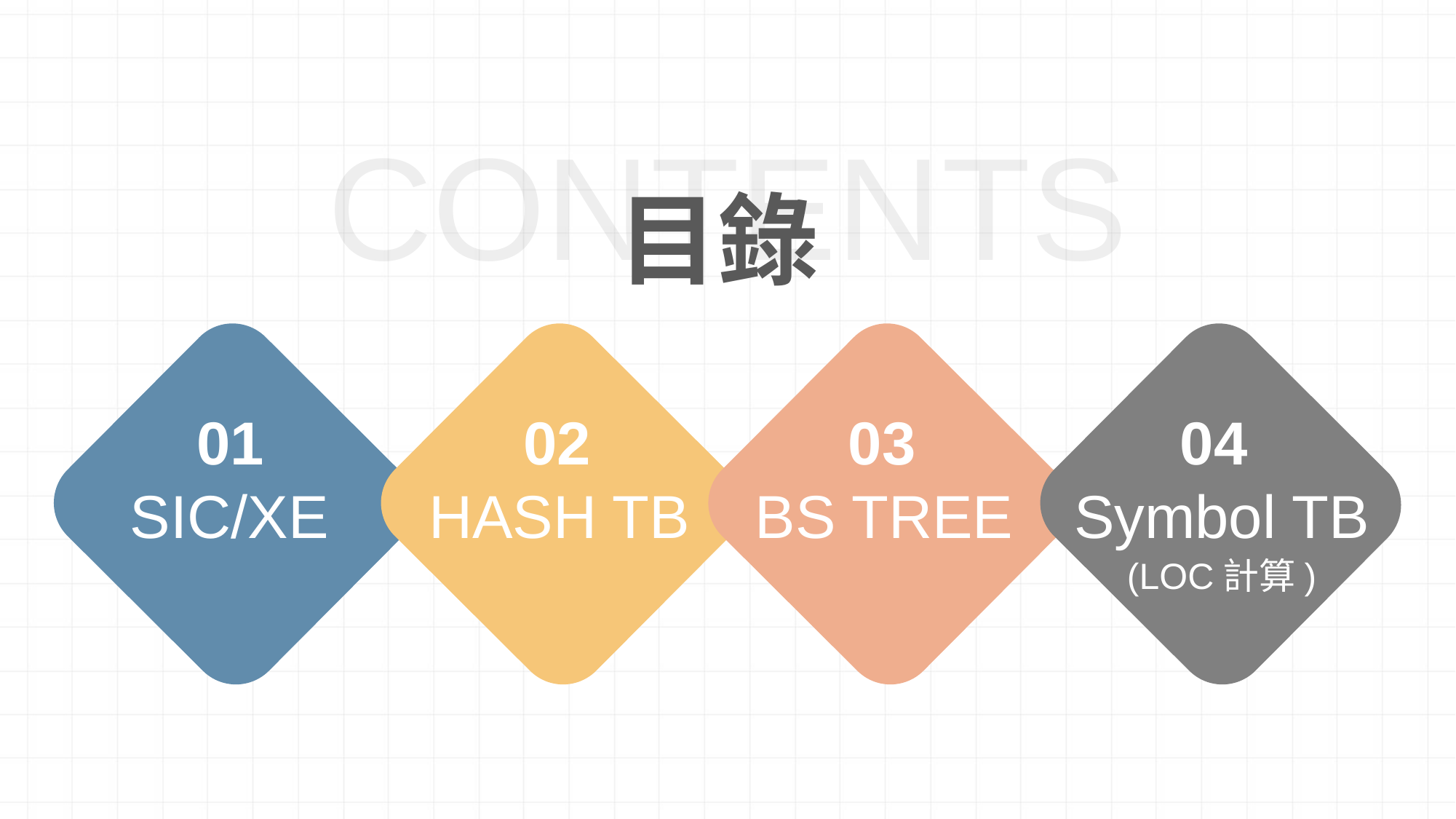

CONTENTS
目錄

01
02
03
04
SIC/XE
HASH TB
BS TREE
Symbol TB
(LOC計算)